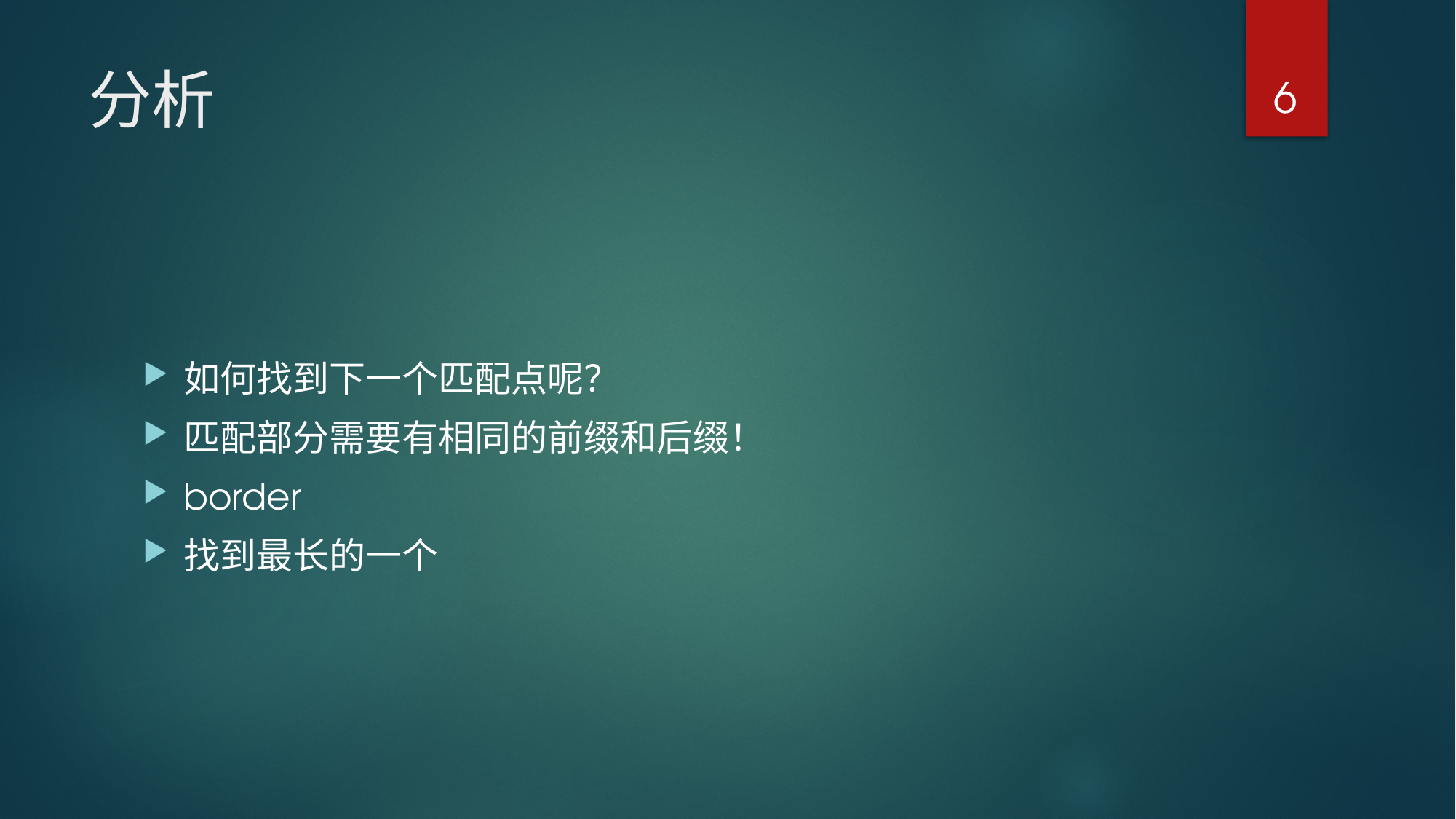

6
# 分析
如何找到下一个匹配点呢？
匹配部分需要有相同的前缀和后缀！
border
找到最长的一个